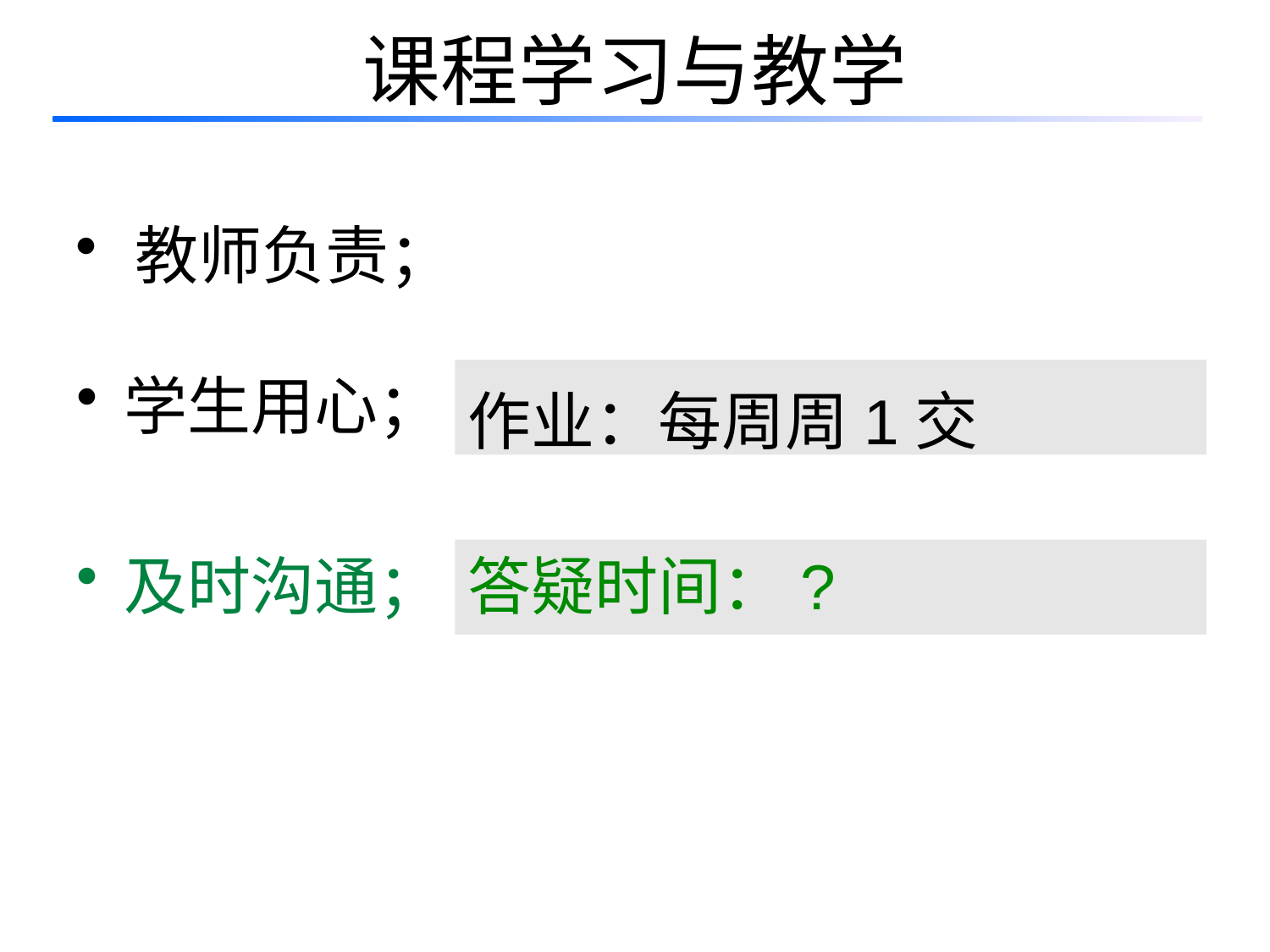

# 课程学习与教学

 教师负责；
学生用心；
作业：每周周1交
及时沟通；
答疑时间：?